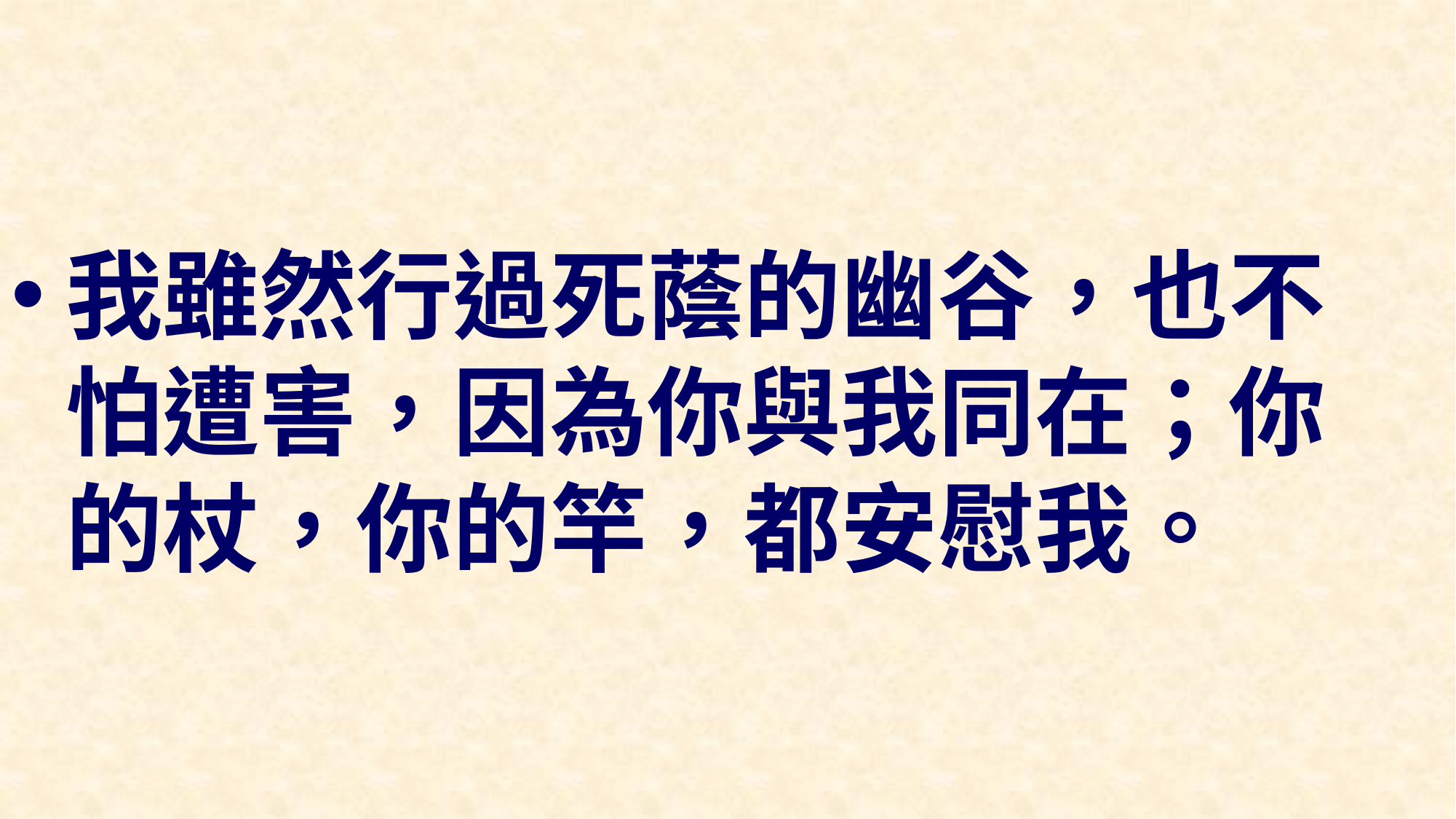

我雖然行過死蔭的幽谷，也不怕遭害，因為你與我同在；你的杖，你的竿，都安慰我。